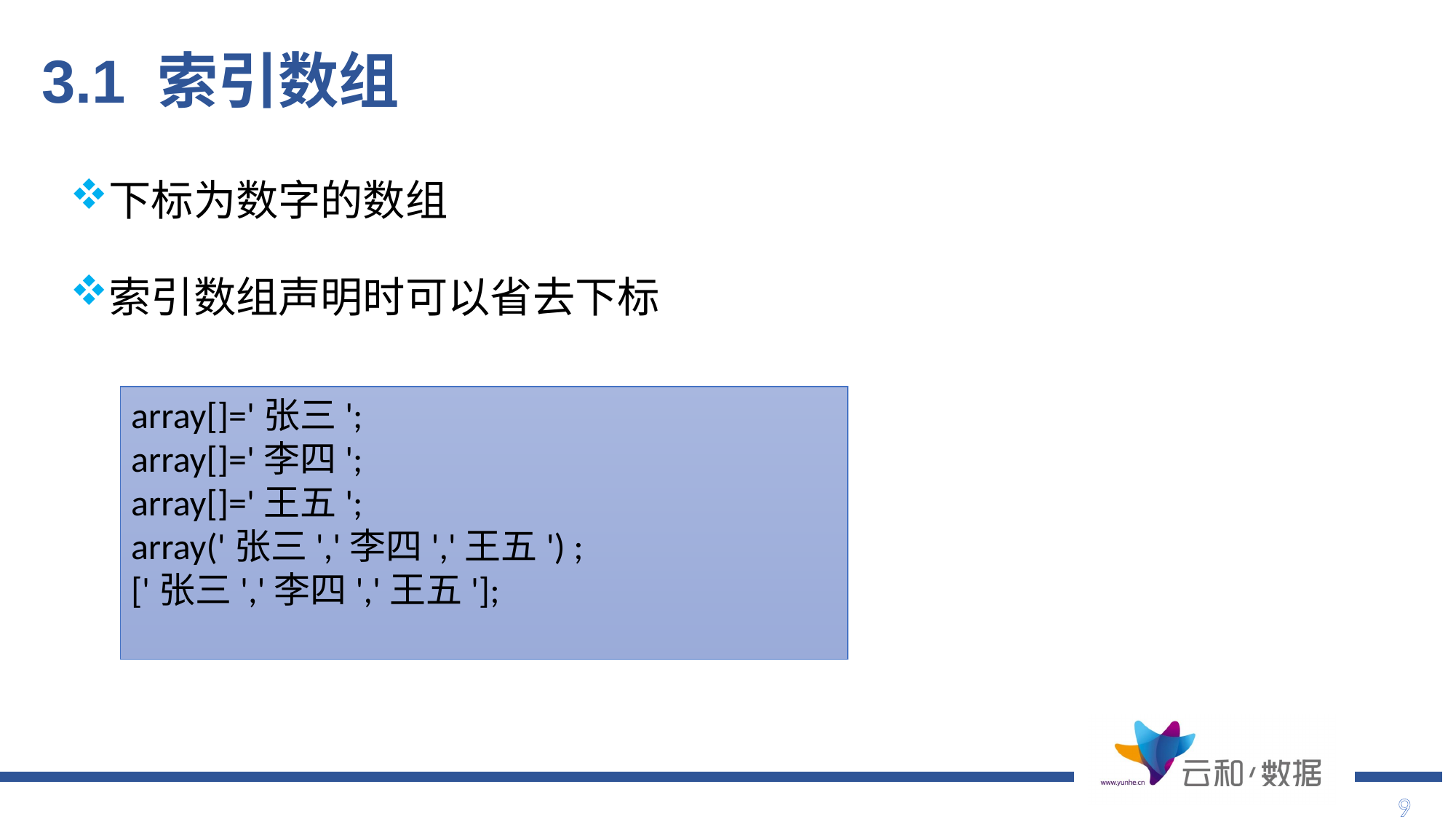

# 3.1 索引数组
下标为数字的数组
索引数组声明时可以省去下标

array[]='张三';
array[]='李四';
array[]='王五';
array('张三','李四','王五') ;
['张三','李四','王五'];